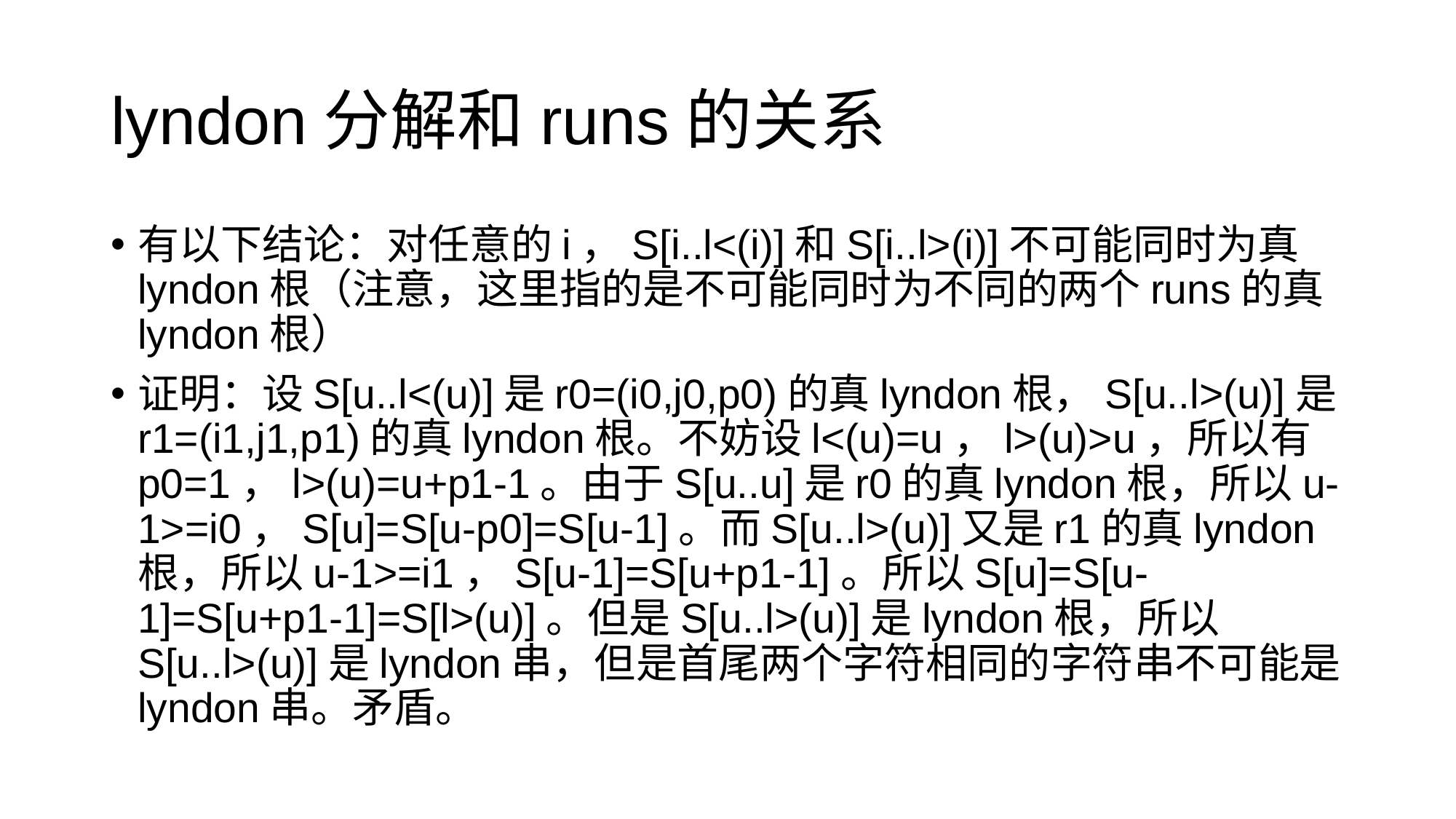

# lyndon分解和runs的关系
有以下结论：对任意的i，S[i..l<(i)]和S[i..l>(i)]不可能同时为真lyndon根（注意，这里指的是不可能同时为不同的两个runs的真lyndon根）
证明：设S[u..l<(u)]是r0=(i0,j0,p0)的真lyndon根，S[u..l>(u)]是r1=(i1,j1,p1)的真lyndon根。不妨设l<(u)=u，l>(u)>u，所以有p0=1，l>(u)=u+p1-1。由于S[u..u]是r0的真lyndon根，所以u-1>=i0，S[u]=S[u-p0]=S[u-1]。而S[u..l>(u)]又是r1的真lyndon根，所以u-1>=i1，S[u-1]=S[u+p1-1]。所以S[u]=S[u-1]=S[u+p1-1]=S[l>(u)]。但是S[u..l>(u)]是lyndon根，所以S[u..l>(u)]是lyndon串，但是首尾两个字符相同的字符串不可能是lyndon串。矛盾。